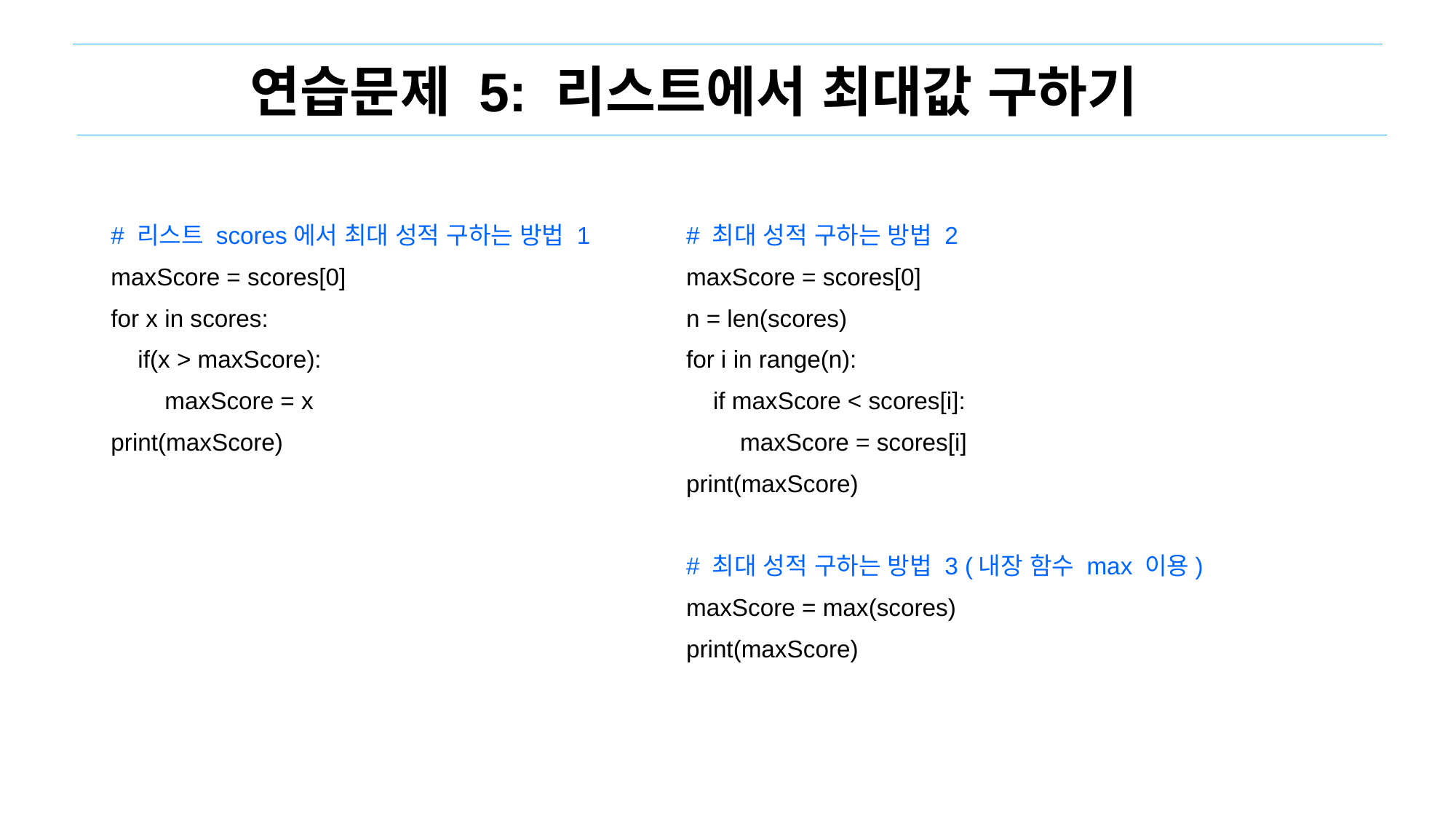

연습문제 5: 리스트에서 최대값 구하기
# 리스트 scores에서 최대 성적 구하는 방법 1
maxScore = scores[0]
for x in scores:
    if(x > maxScore):
        maxScore = x
print(maxScore)
# 최대 성적 구하는 방법 2
maxScore = scores[0]
n = len(scores)
for i in range(n):
    if maxScore < scores[i]:
        maxScore = scores[i]
print(maxScore)

# 최대 성적 구하는 방법 3 (내장 함수 max 이용)
maxScore = max(scores)
print(maxScore)